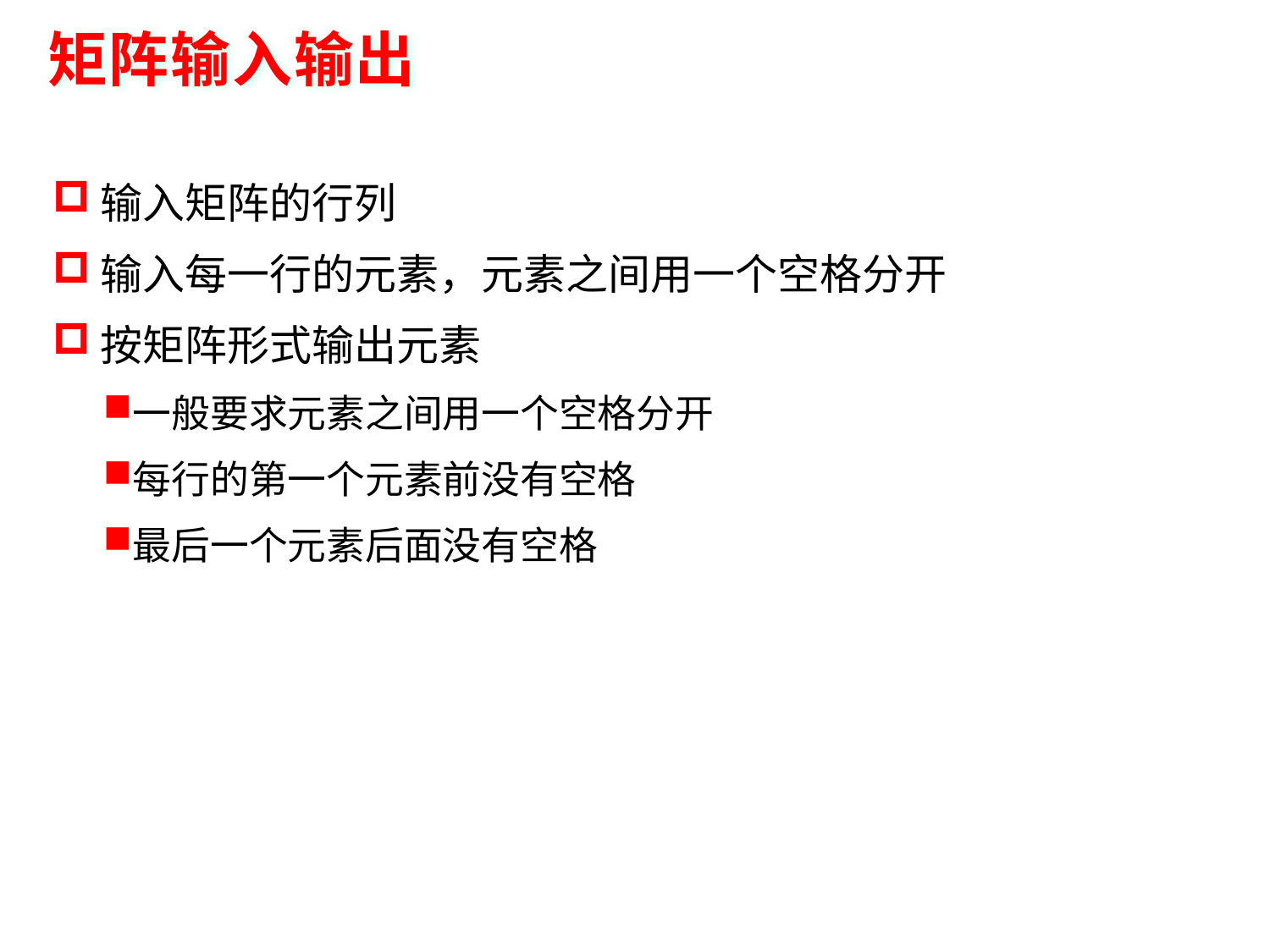

# 矩阵输入输出
输入矩阵的行列
输入每一行的元素，元素之间用一个空格分开
按矩阵形式输出元素
一般要求元素之间用一个空格分开
每行的第一个元素前没有空格
最后一个元素后面没有空格